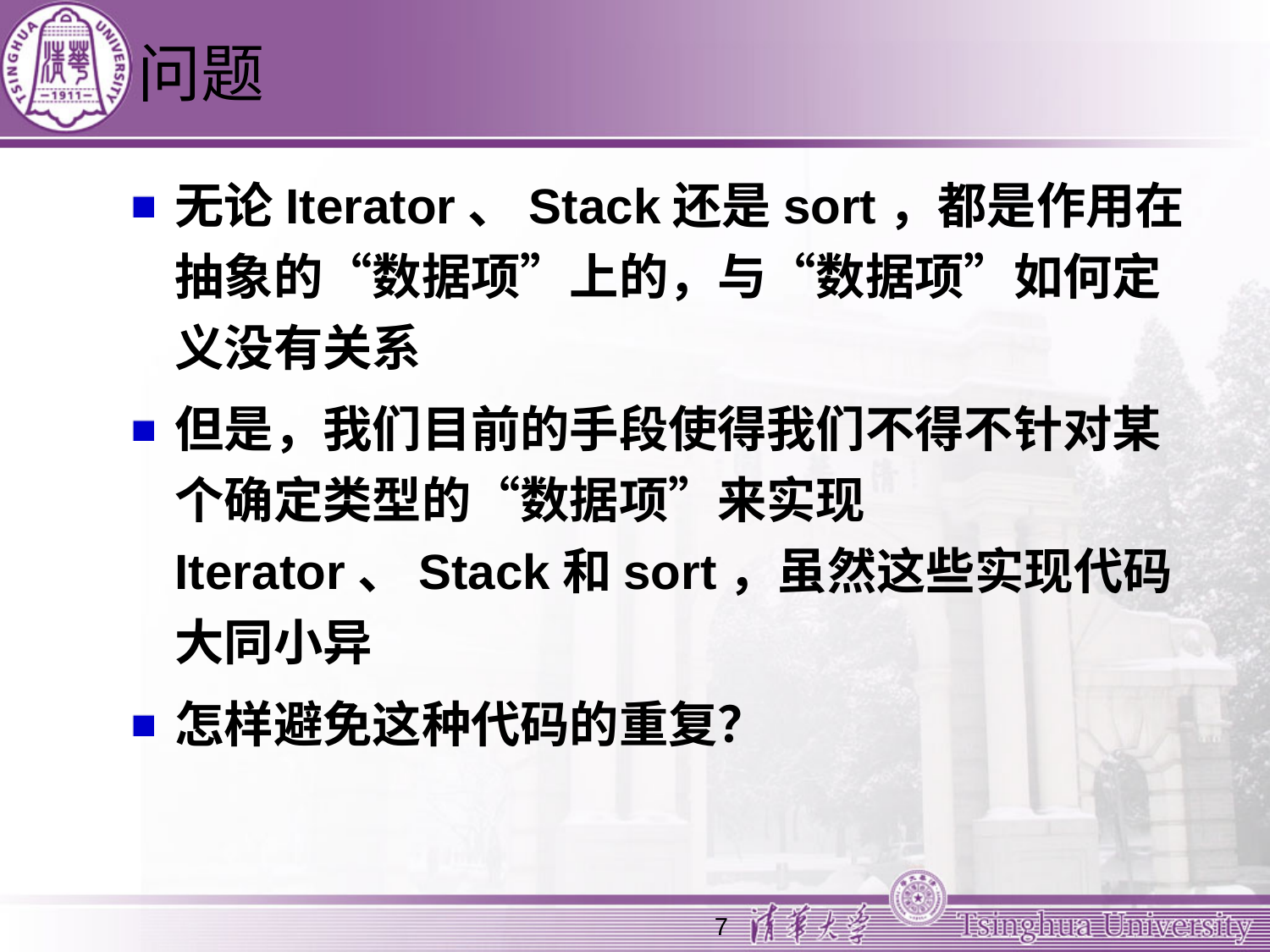

# 问题
无论Iterator、Stack还是sort，都是作用在抽象的“数据项”上的，与“数据项”如何定义没有关系
但是，我们目前的手段使得我们不得不针对某个确定类型的“数据项”来实现Iterator、Stack和sort，虽然这些实现代码大同小异
怎样避免这种代码的重复？
7